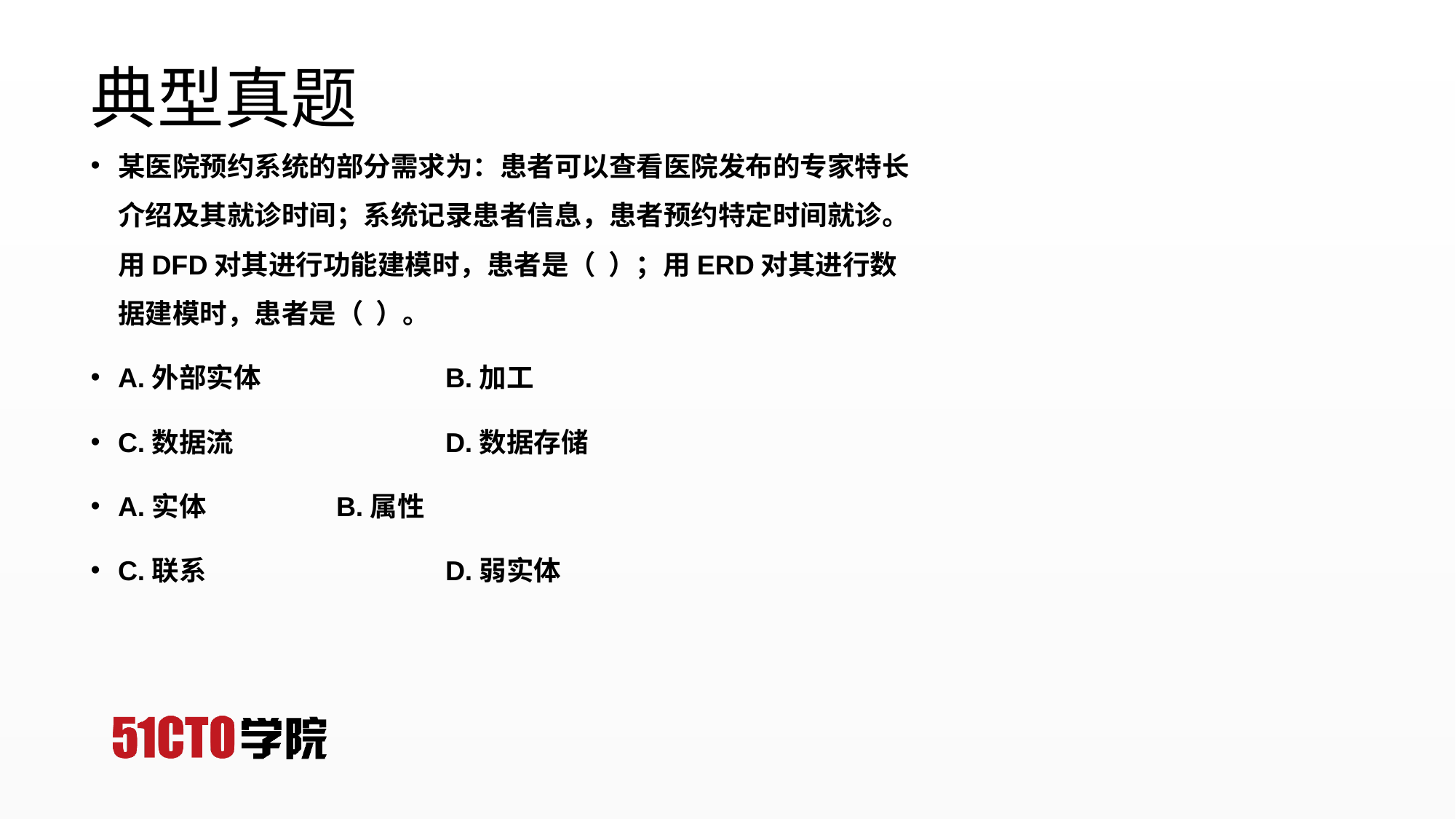

# 典型真题
某医院预约系统的部分需求为：患者可以查看医院发布的专家特长介绍及其就诊时间；系统记录患者信息，患者预约特定时间就诊。用DFD对其进行功能建模时，患者是（  ）；用ERD对其进行数据建模时，患者是（  ）。
A.外部实体		B.加工
C.数据流		D.数据存储
A.实体		B.属性
C.联系			D.弱实体